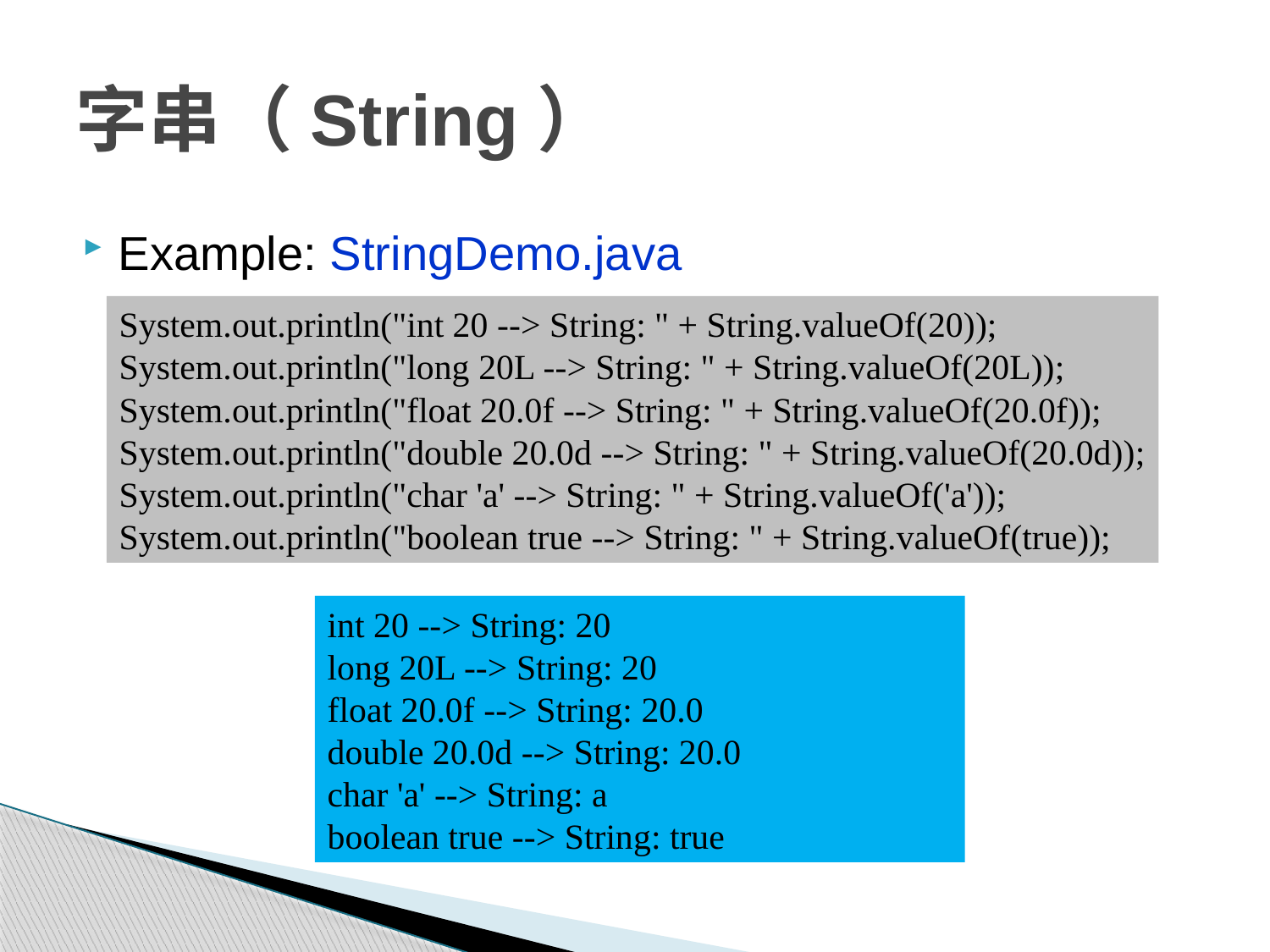

# 字串（String）
Example: StringDemo.java
System.out.println("int 20 --> String: " + String.valueOf(20));
System.out.println("long 20L --> String: " + String.valueOf(20L));
System.out.println("float 20.0f --> String: " + String.valueOf(20.0f));
System.out.println("double 20.0d --> String: " + String.valueOf(20.0d));
System.out.println("char 'a' --> String: " + String.valueOf('a'));
System.out.println("boolean true --> String: " + String.valueOf(true));
int 20 --> String: 20
long 20L --> String: 20
float 20.0f --> String: 20.0
double 20.0d --> String: 20.0
char 'a' --> String: a
boolean true --> String: true